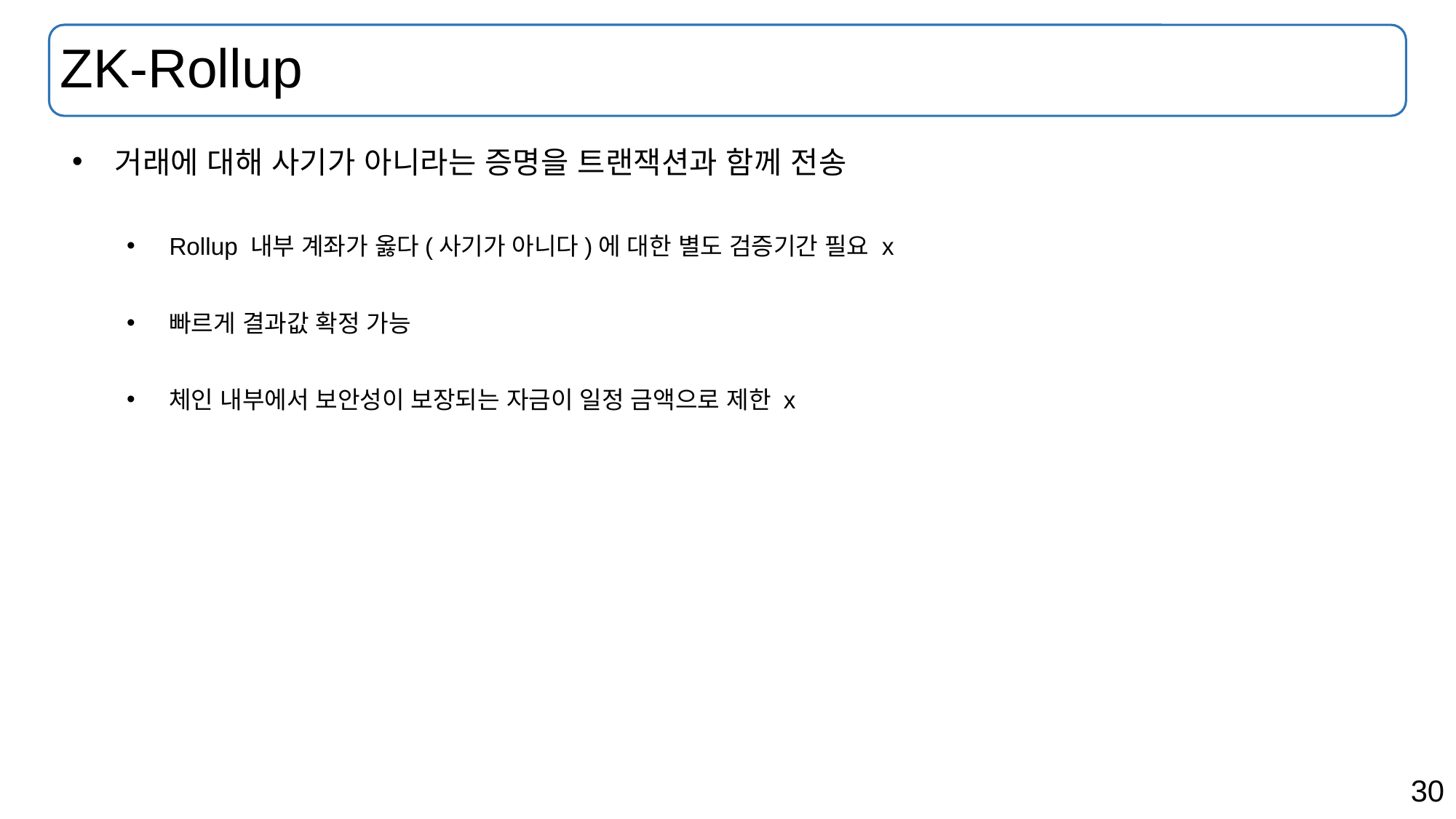

# ZK-Rollup
거래에 대해 사기가 아니라는 증명을 트랜잭션과 함께 전송

Rollup 내부 계좌가 옳다(사기가 아니다)에 대한 별도 검증기간 필요 x

빠르게 결과값 확정 가능

체인 내부에서 보안성이 보장되는 자금이 일정 금액으로 제한 x